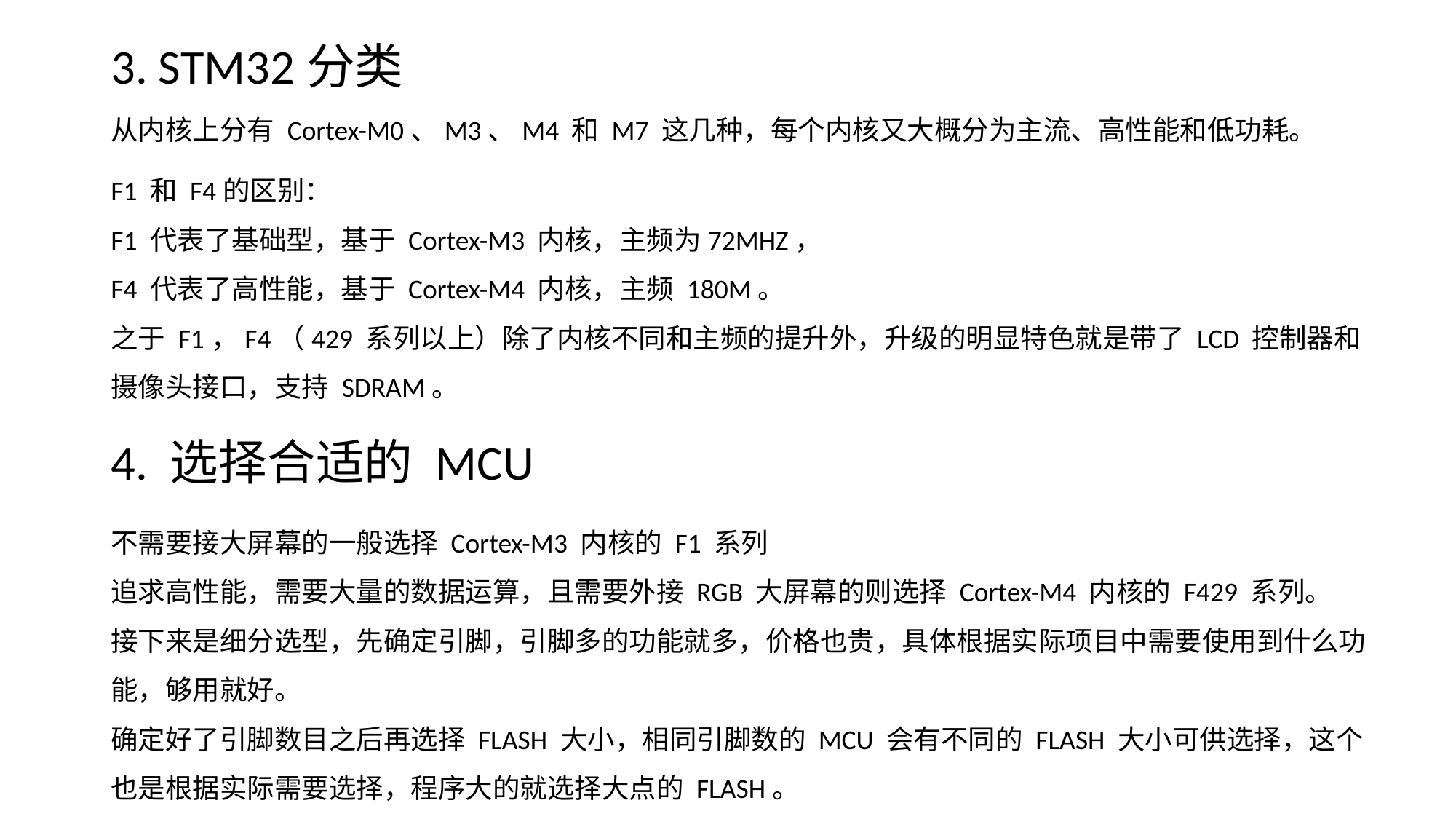

# 3. STM32分类
从内核上分有 Cortex-M0、M3、M4 和 M7 这几种，每个内核又大概分为主流、高性能和低功耗。
F1 和 F4的区别：
F1 代表了基础型，基于 Cortex-M3 内核，主频为72MHZ，
F4 代表了高性能，基于 Cortex-M4 内核，主频 180M。
之于 F1，F4（429 系列以上）除了内核不同和主频的提升外，升级的明显特色就是带了 LCD 控制器和摄像头接口，支持 SDRAM。
4. 选择合适的 MCU
不需要接大屏幕的一般选择 Cortex-M3 内核的 F1 系列
追求高性能，需要大量的数据运算，且需要外接 RGB 大屏幕的则选择 Cortex-M4 内核的 F429 系列。
接下来是细分选型，先确定引脚，引脚多的功能就多，价格也贵，具体根据实际项目中需要使用到什么功能，够用就好。
确定好了引脚数目之后再选择 FLASH 大小，相同引脚数的 MCU 会有不同的 FLASH 大小可供选择，这个也是根据实际需要选择，程序大的就选择大点的 FLASH。